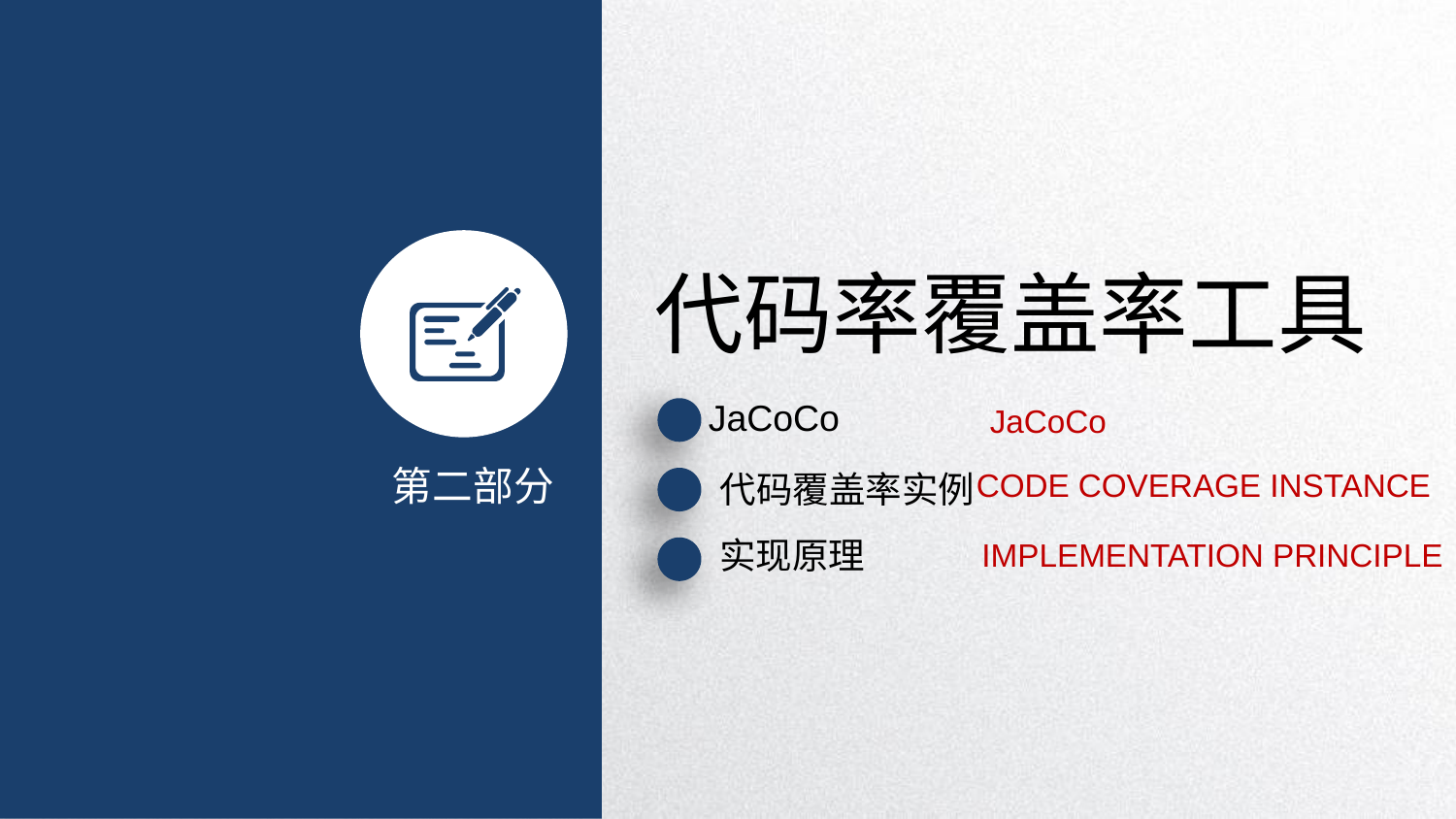

代码率覆盖率工具

JaCoCo
JaCoCo

CODE COVERAGE INSTANCE
代码覆盖率实例
第二部分

实现原理
IMPLEMENTATION PRINCIPLE